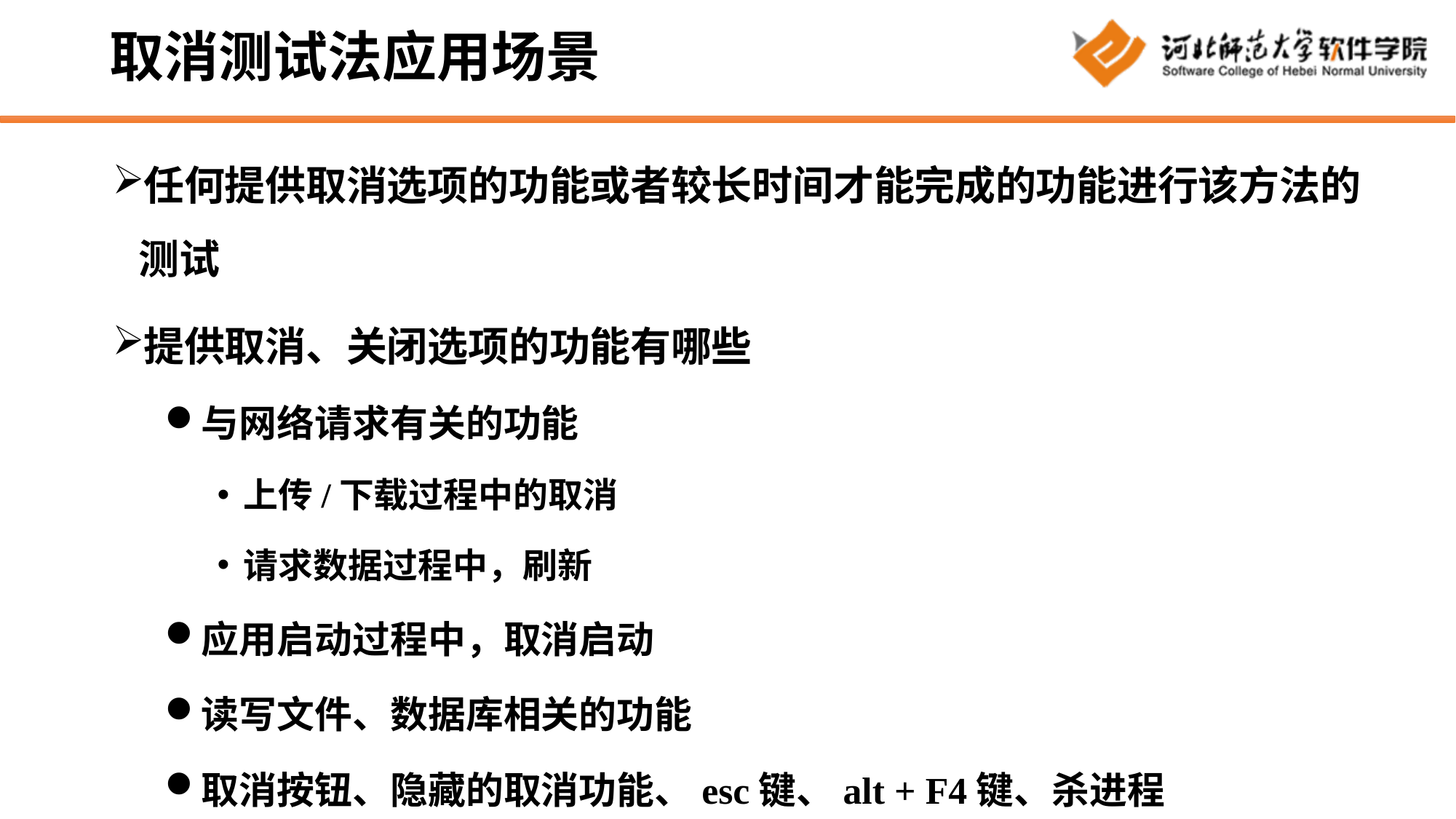

# 取消测试法应用场景
任何提供取消选项的功能或者较长时间才能完成的功能进行该方法的测试
提供取消、关闭选项的功能有哪些
与网络请求有关的功能
上传/下载过程中的取消
请求数据过程中，刷新
应用启动过程中，取消启动
读写文件、数据库相关的功能
取消按钮、隐藏的取消功能、esc键、alt + F4键、杀进程